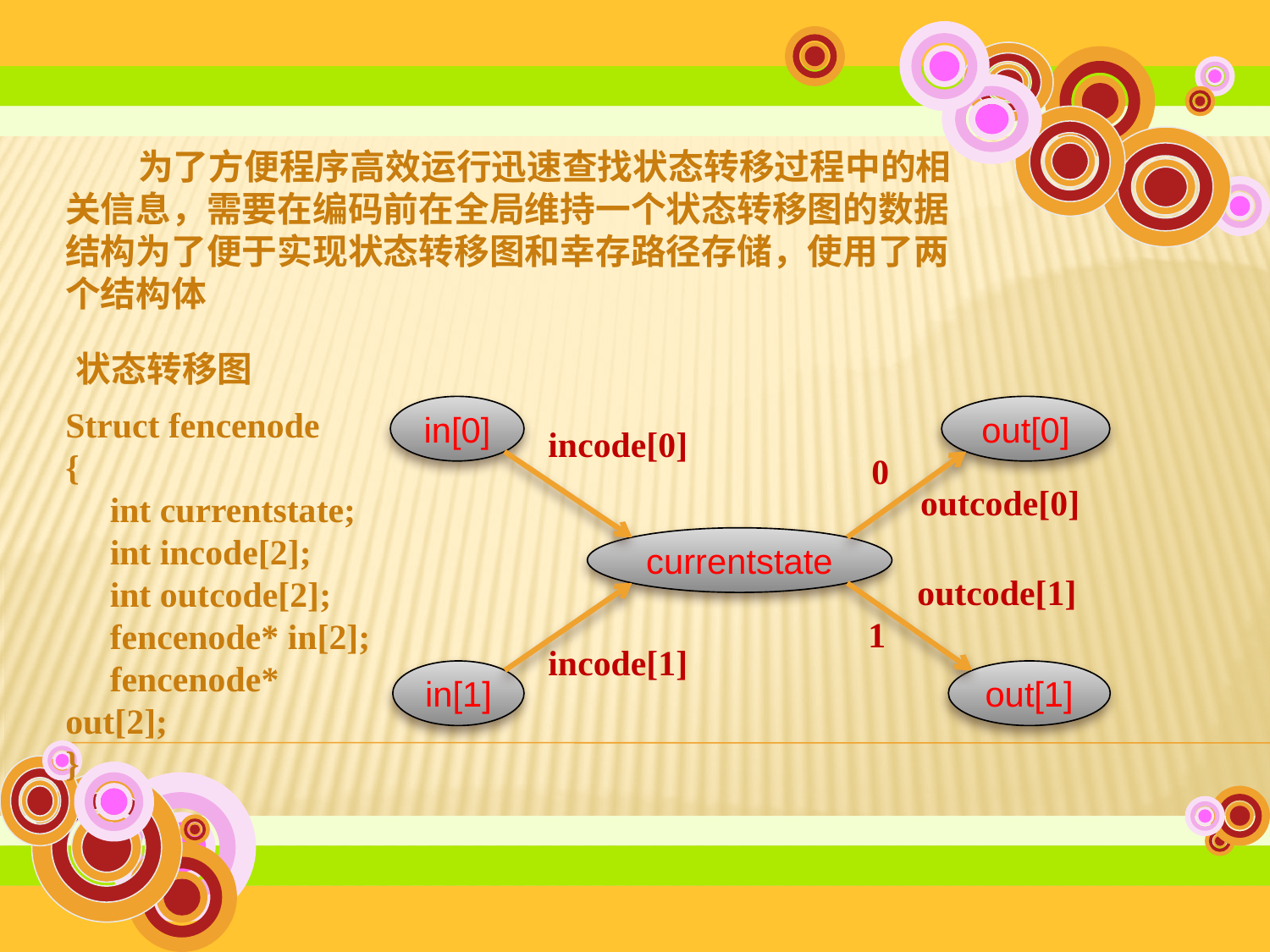

为了方便程序高效运行迅速查找状态转移过程中的相关信息，需要在编码前在全局维持一个状态转移图的数据结构为了便于实现状态转移图和幸存路径存储，使用了两个结构体

状态转移图
Struct fencenode
{
     int currentstate;
     int incode[2];
     int outcode[2];
     fencenode* in[2];
     fencenode* out[2];
}
in[0]
out[0]
incode[0]
0
outcode[0]
currentstate
outcode[1]
1
incode[1]
in[1]
out[1]